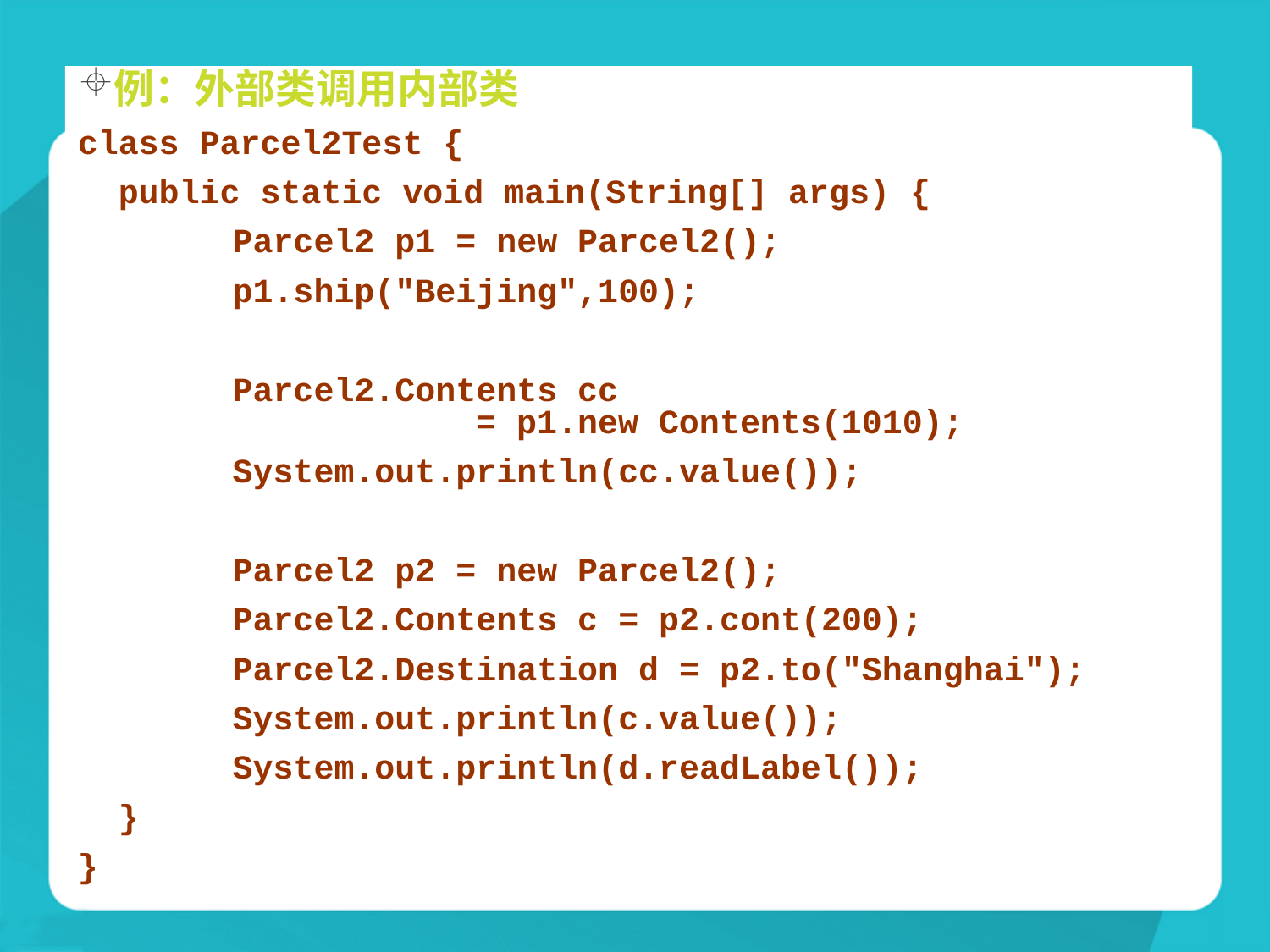

例：外部类调用内部类
class Parcel2Test {
  public static void main(String[] args) {
    		Parcel2 p1 = new Parcel2();
    		p1.ship("Beijing",100);

    		Parcel2.Contents cc
                  = p1.new Contents(1010);
    		System.out.println(cc.value());

    		Parcel2 p2 = new Parcel2();
    		Parcel2.Contents c = p2.cont(200);
    		Parcel2.Destination d = p2.to("Shanghai");
    		System.out.println(c.value());
    		System.out.println(d.readLabel());
  }
}